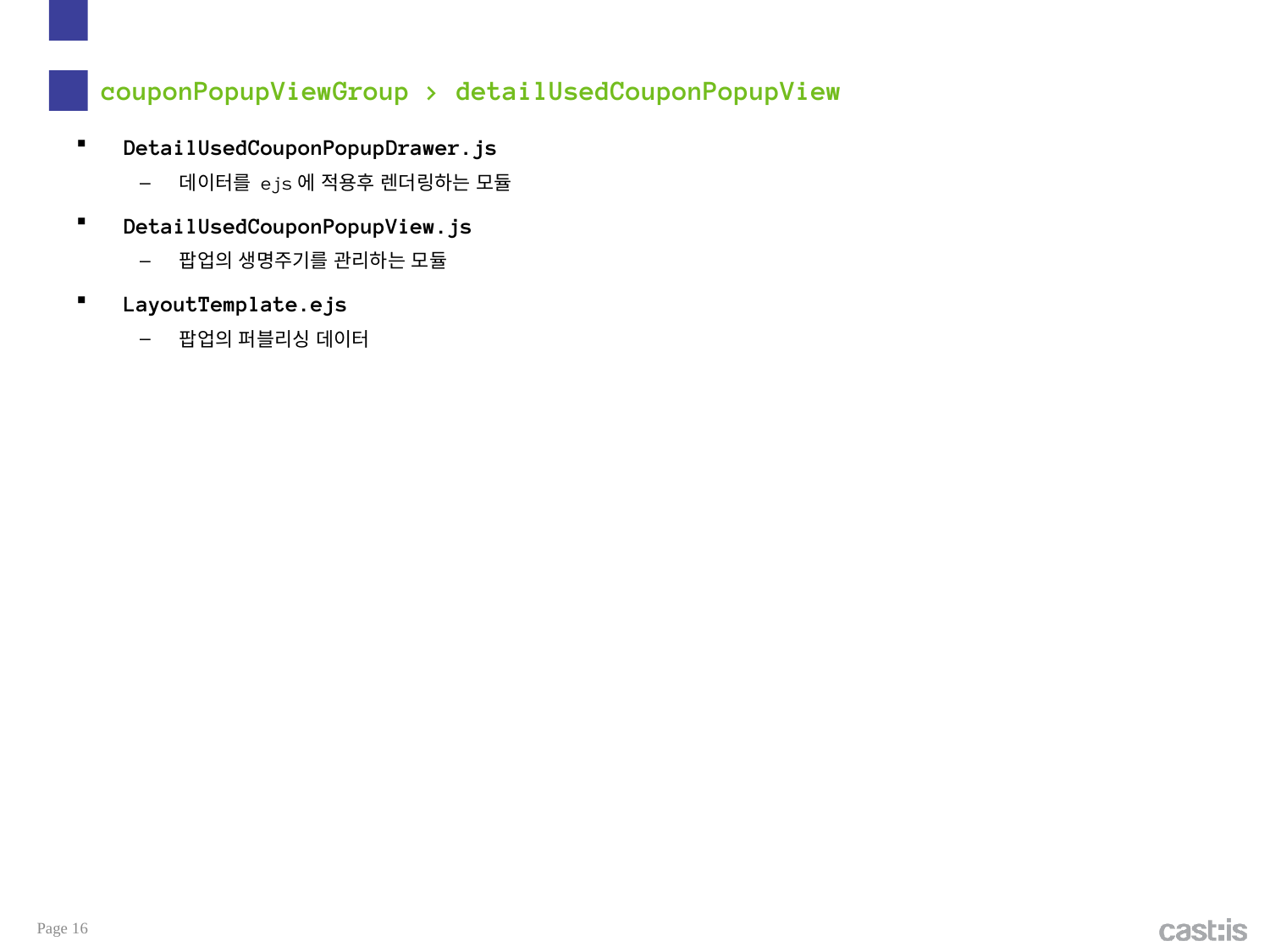

# couponPopupViewGroup > detailUsedCouponPopupView
DetailUsedCouponPopupDrawer.js
데이터를 ejs에 적용후 렌더링하는 모듈

DetailUsedCouponPopupView.js
팝업의 생명주기를 관리하는 모듈

LayoutTemplate.ejs
팝업의 퍼블리싱 데이터

Page 16